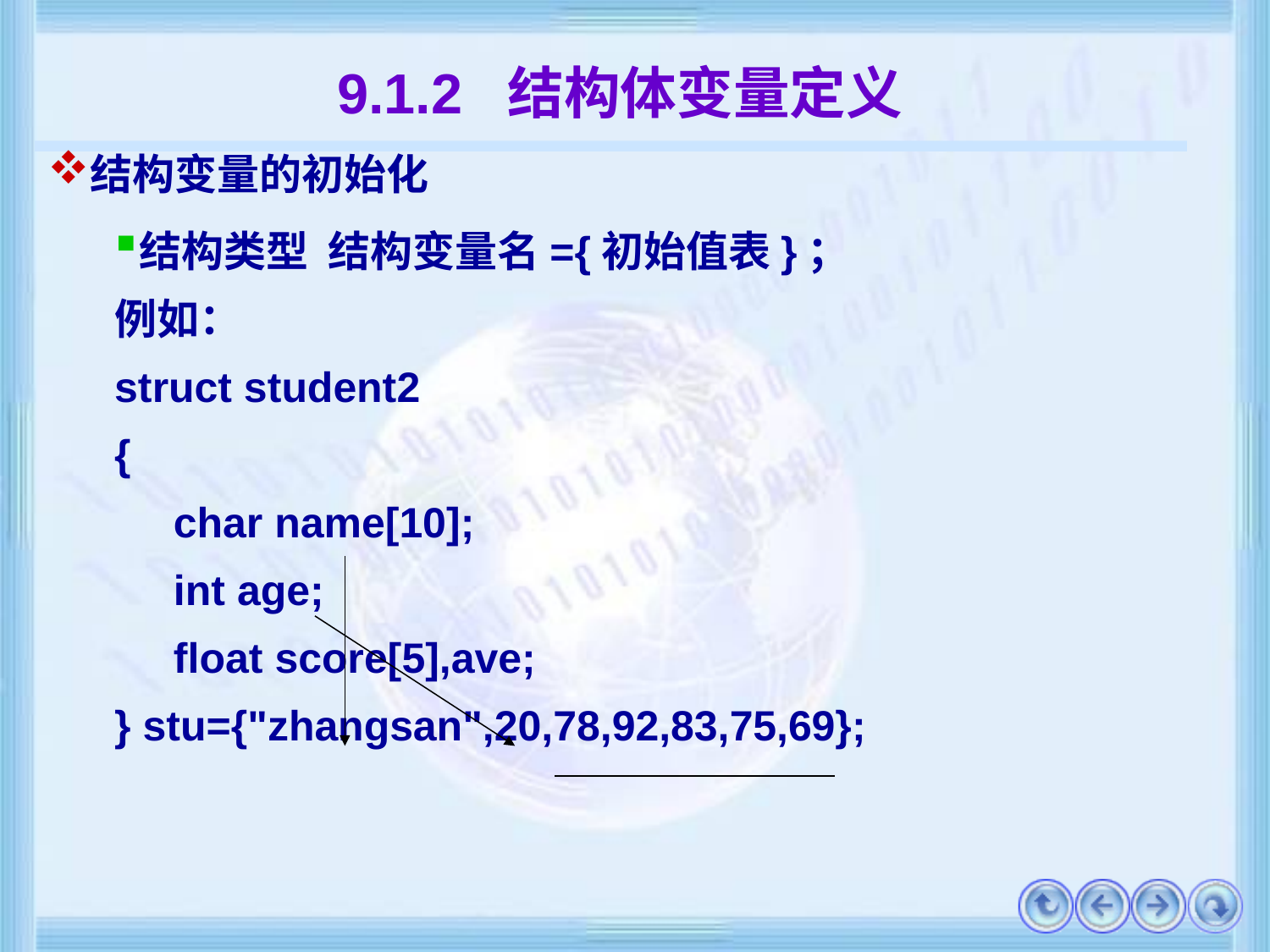

# 9.1.2  结构体变量定义
结构变量的初始化
结构类型  结构变量名={初始值表}；
例如：
struct student2
{
     char name[10];
     int age;
     float score[5],ave;
} stu={"zhangsan",20,78,92,83,75,69};